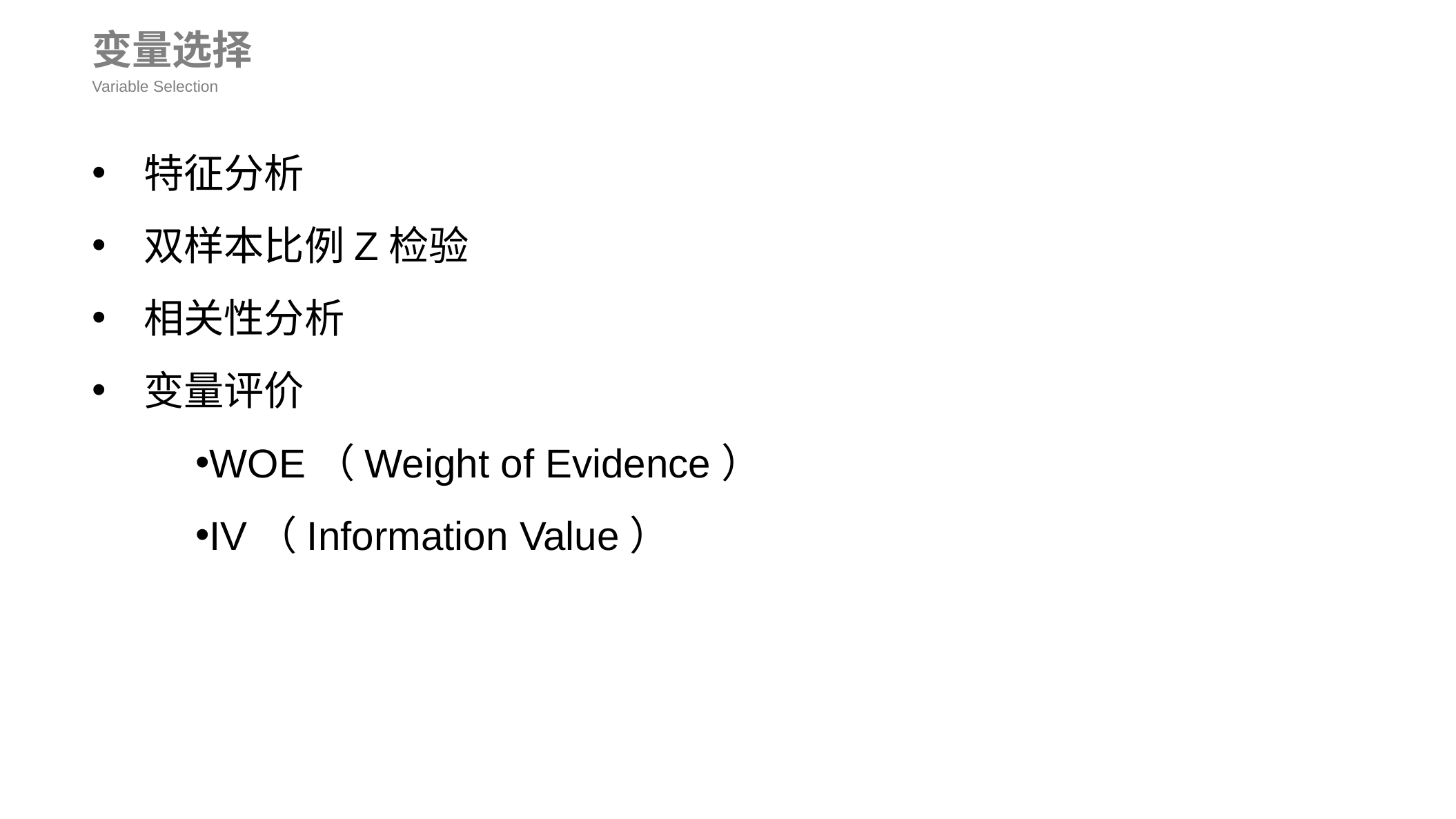

变量选择
Variable Selection
特征分析
双样本比例Z检验
相关性分析
变量评价
WOE（Weight of Evidence）
IV（Information Value）